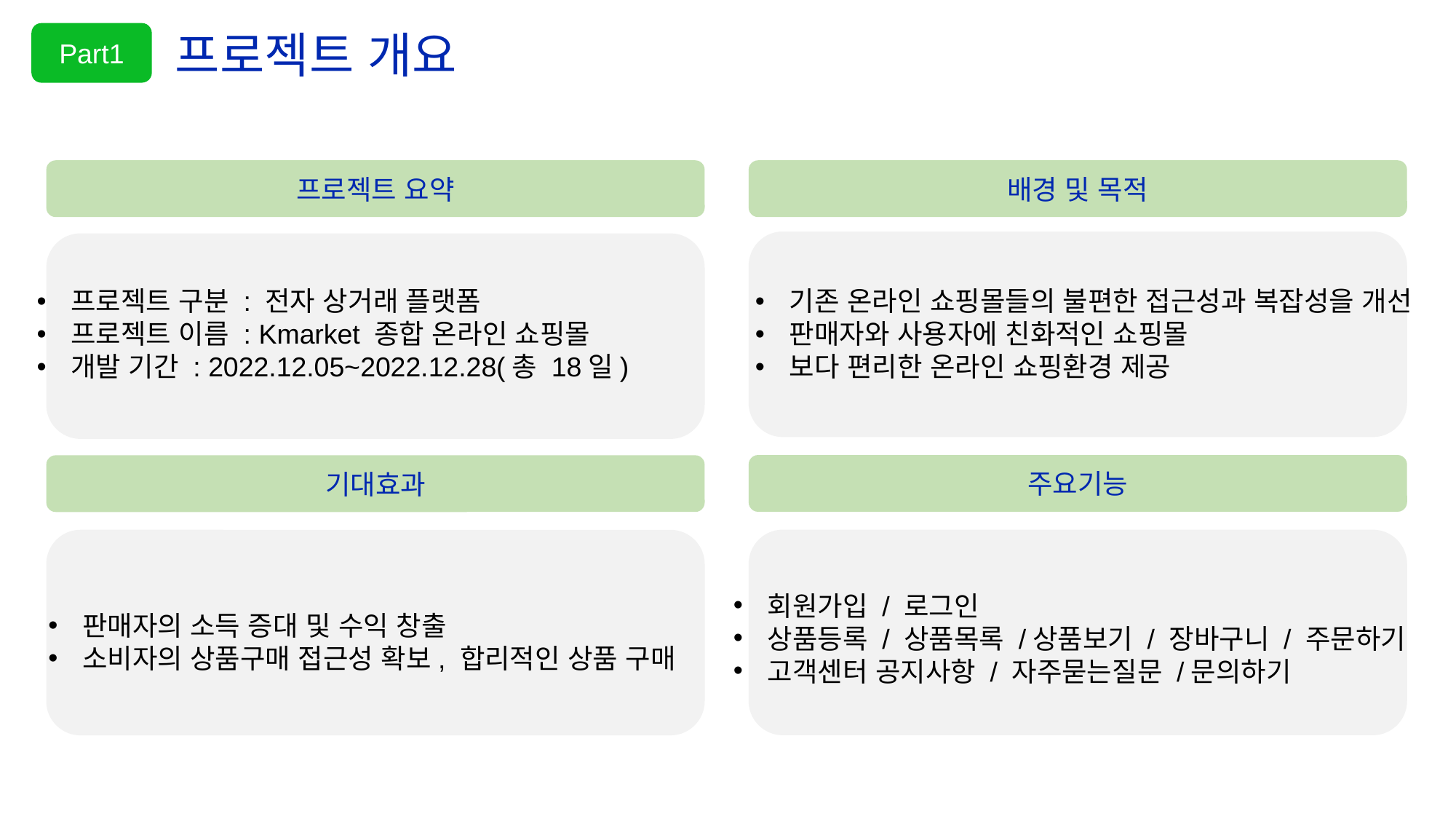

# 프로젝트 개요
Part1
프로젝트 요약
배경 및 목적

프로젝트 구분 : 전자 상거래 플랫폼
프로젝트 이름 : Kmarket 종합 온라인 쇼핑몰
개발 기간 : 2022.12.05~2022.12.28(총 18일)
기존 온라인 쇼핑몰들의 불편한 접근성과 복잡성을 개선
판매자와 사용자에 친화적인 쇼핑몰
보다 편리한 온라인 쇼핑환경 제공
주요기능
기대효과

회원가입 / 로그인
상품등록 / 상품목록 /상품보기 / 장바구니 / 주문하기
고객센터 공지사항 / 자주묻는질문 /문의하기
판매자의 소득 증대 및 수익 창출
소비자의 상품구매 접근성 확보, 합리적인 상품 구매